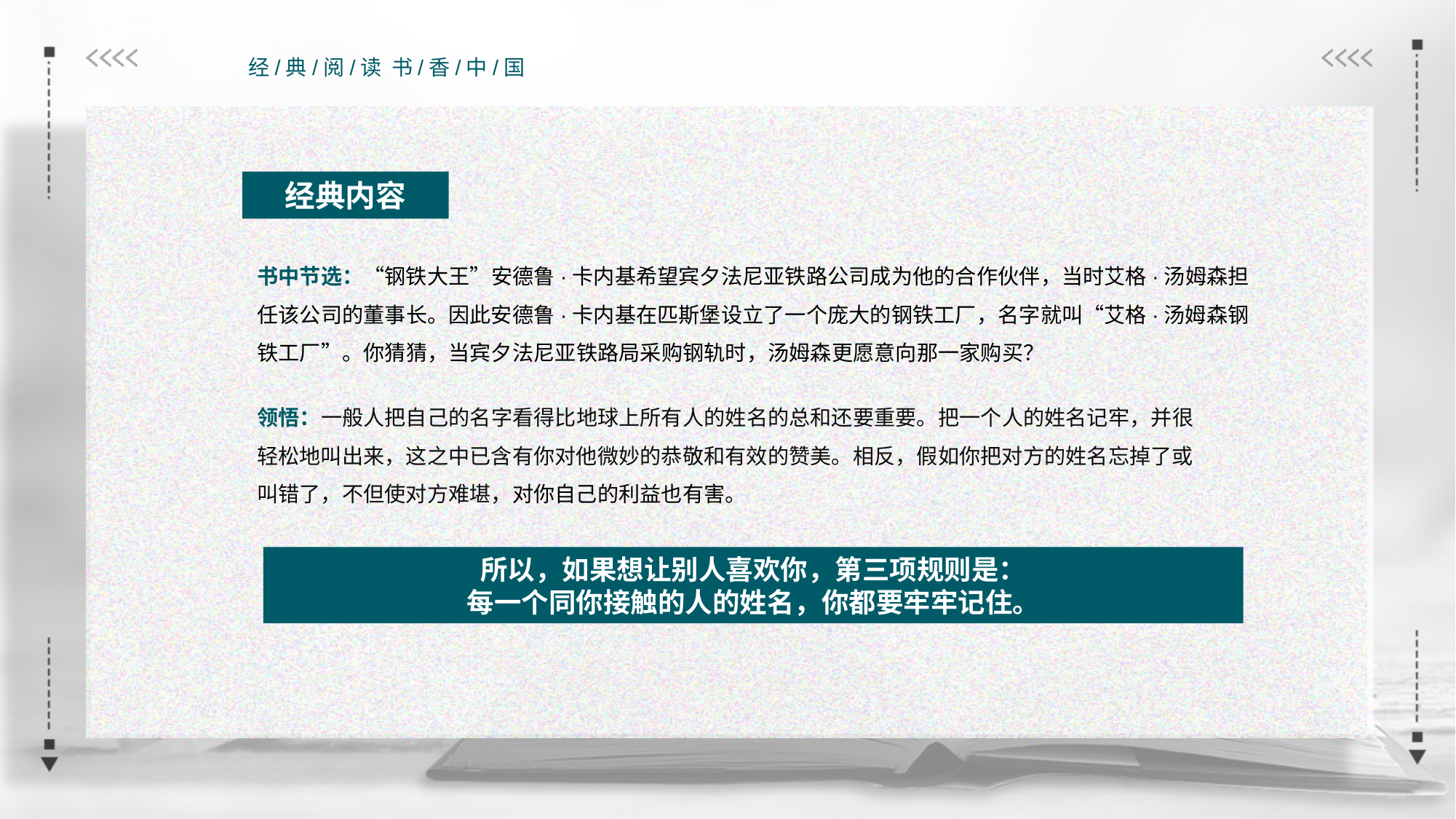

经典内容
书中节选：“钢铁大王”安德鲁·卡内基希望宾夕法尼亚铁路公司成为他的合作伙伴，当时艾格·汤姆森担任该公司的董事长。因此安德鲁·卡内基在匹斯堡设立了一个庞大的钢铁工厂，名字就叫“艾格·汤姆森钢铁工厂”。你猜猜，当宾夕法尼亚铁路局采购钢轨时，汤姆森更愿意向那一家购买？
领悟：一般人把自己的名字看得比地球上所有人的姓名的总和还要重要。把一个人的姓名记牢，并很轻松地叫出来，这之中已含有你对他微妙的恭敬和有效的赞美。相反，假如你把对方的姓名忘掉了或叫错了，不但使对方难堪，对你自己的利益也有害。

所以，如果想让别人喜欢你，第三项规则是：
每一个同你接触的人的姓名，你都要牢牢记住。